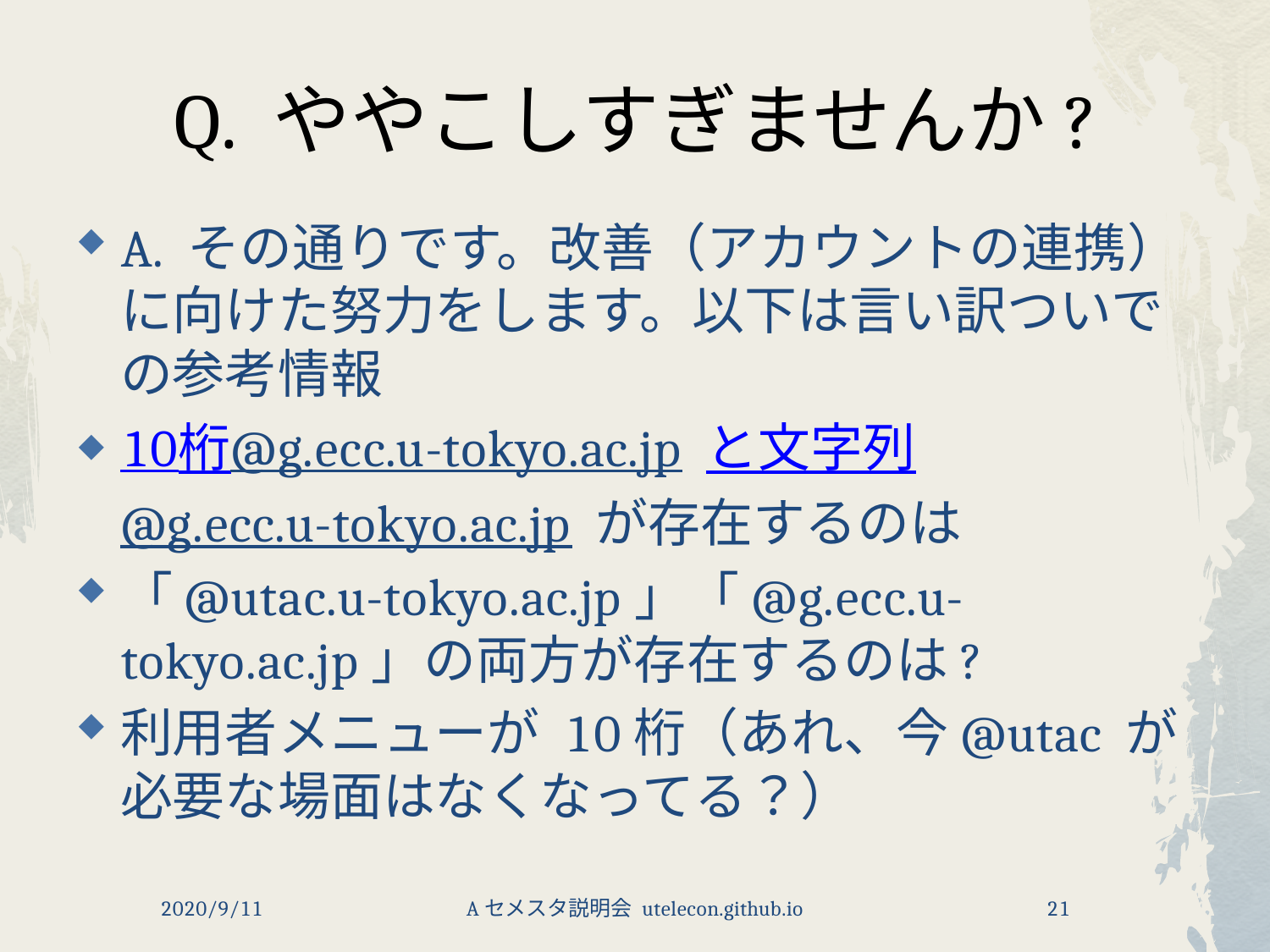

# Q. ややこしすぎませんか?
A. その通りです。改善（アカウントの連携）に向けた努力をします。以下は言い訳ついでの参考情報
10桁@g.ecc.u-tokyo.ac.jp と文字列@g.ecc.u-tokyo.ac.jp が存在するのは
「@utac.u-tokyo.ac.jp」「@g.ecc.u-tokyo.ac.jp」の両方が存在するのは?
利用者メニューが 10桁（あれ、今@utac が必要な場面はなくなってる？）
2020/9/11
Aセメスタ説明会 utelecon.github.io
21